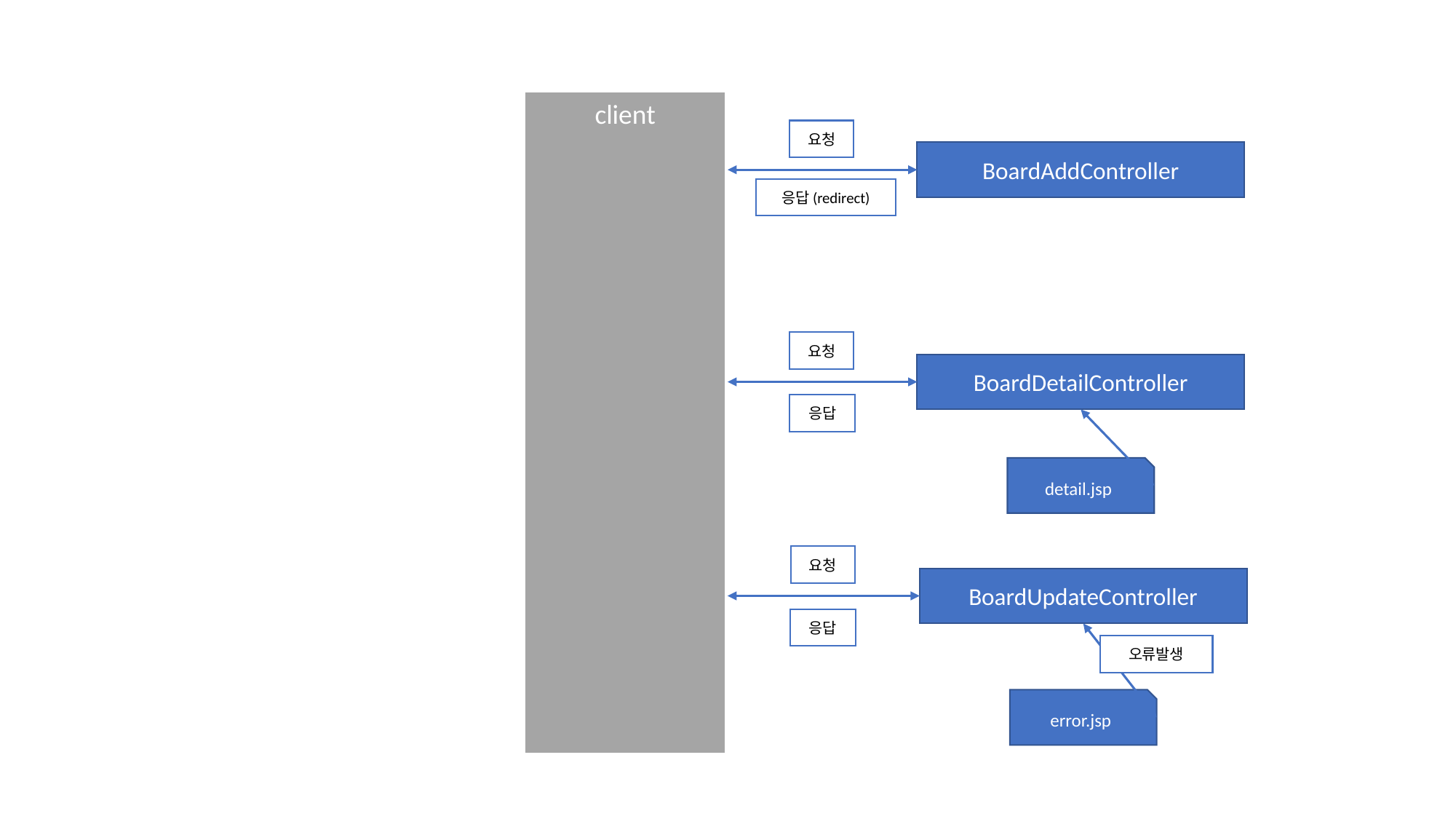

client
요청
BoardAddController
응답(redirect)
요청
BoardDetailController
응답
detail.jsp
요청
BoardUpdateController
응답
오류발생
error.jsp